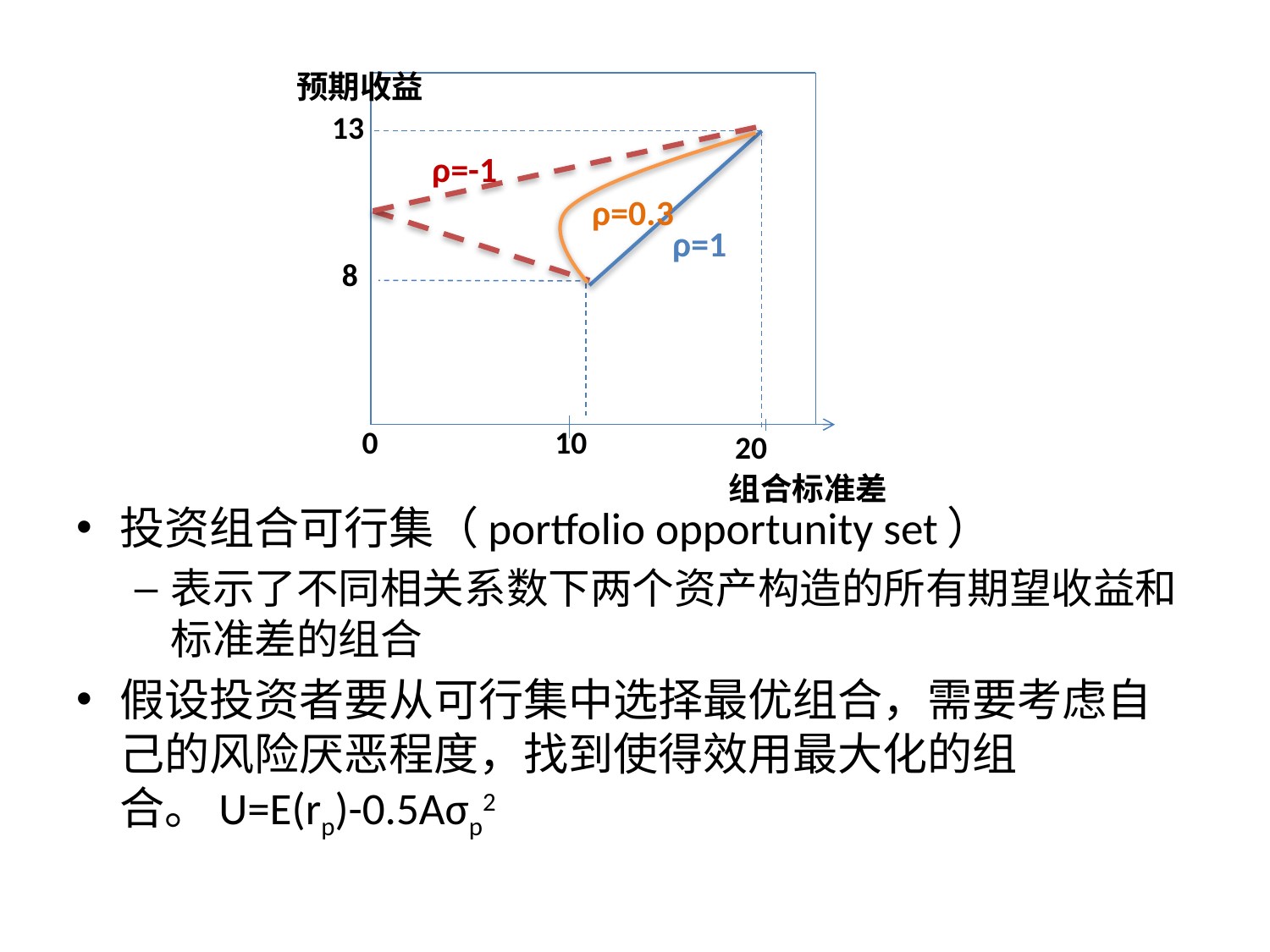

预期收益
ρ=1
0
20
ρ=-1
ρ=0.3
10
13

8
组合标准差
投资组合可行集（portfolio opportunity set）
表示了不同相关系数下两个资产构造的所有期望收益和标准差的组合
假设投资者要从可行集中选择最优组合，需要考虑自己的风险厌恶程度，找到使得效用最大化的组合。U=E(rp)-0.5Aσp2